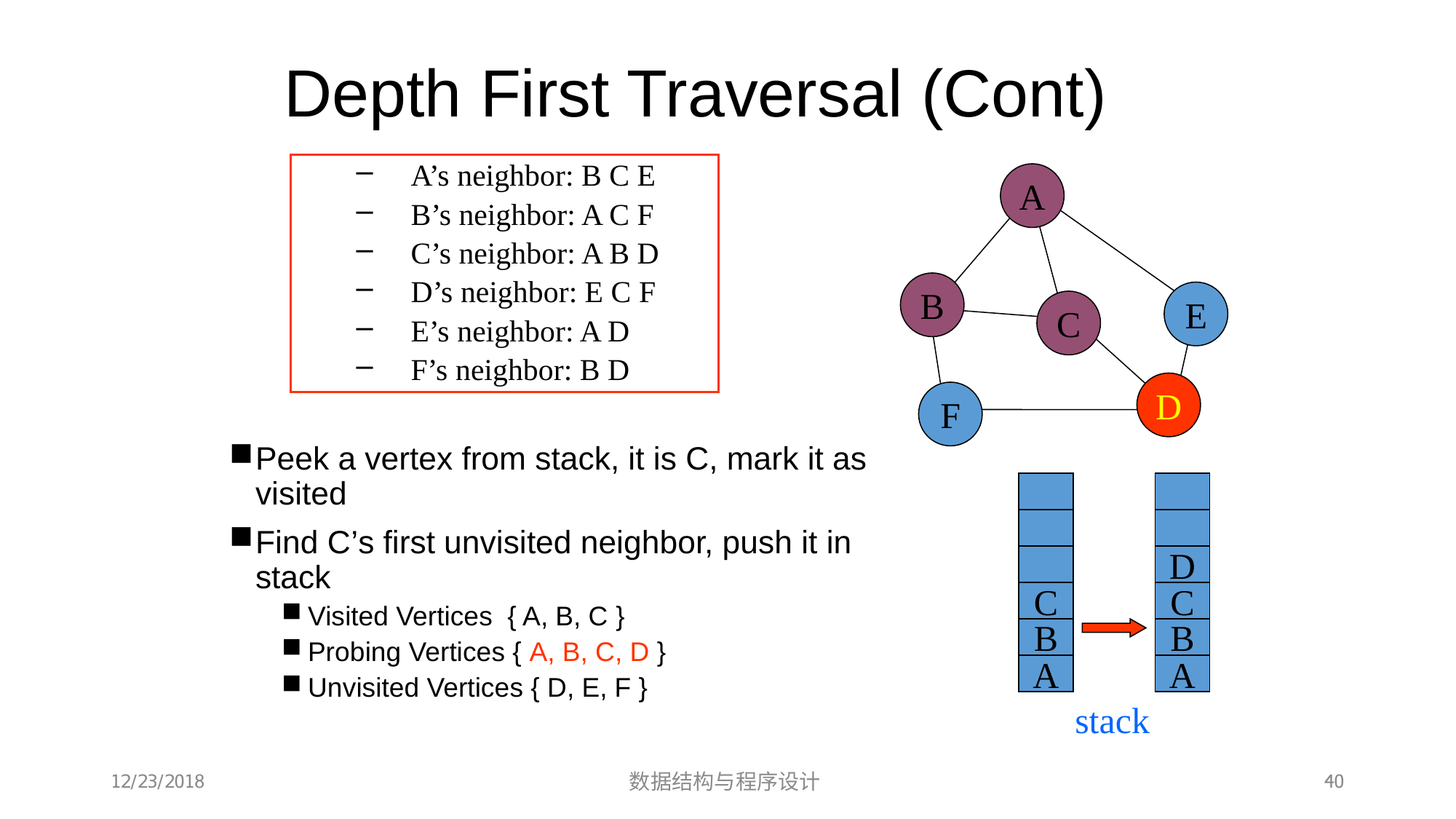

# Depth First Traversal (Cont)
A’s neighbor: B C E
B’s neighbor: A C F
C’s neighbor: A B D
D’s neighbor: E C F
E’s neighbor: A D
F’s neighbor: B D
A

B
E
C

D
F

Peek a vertex from stack, it is C, mark it as visited
Find C’s first unvisited neighbor, push it in stack
Visited Vertices  { A, B, C }
Probing Vertices { A, B, C, D }
Unvisited Vertices { D, E, F }

D
C
C
B

B
A
A
stack
12/23/2018
数据结构与程序设计
40